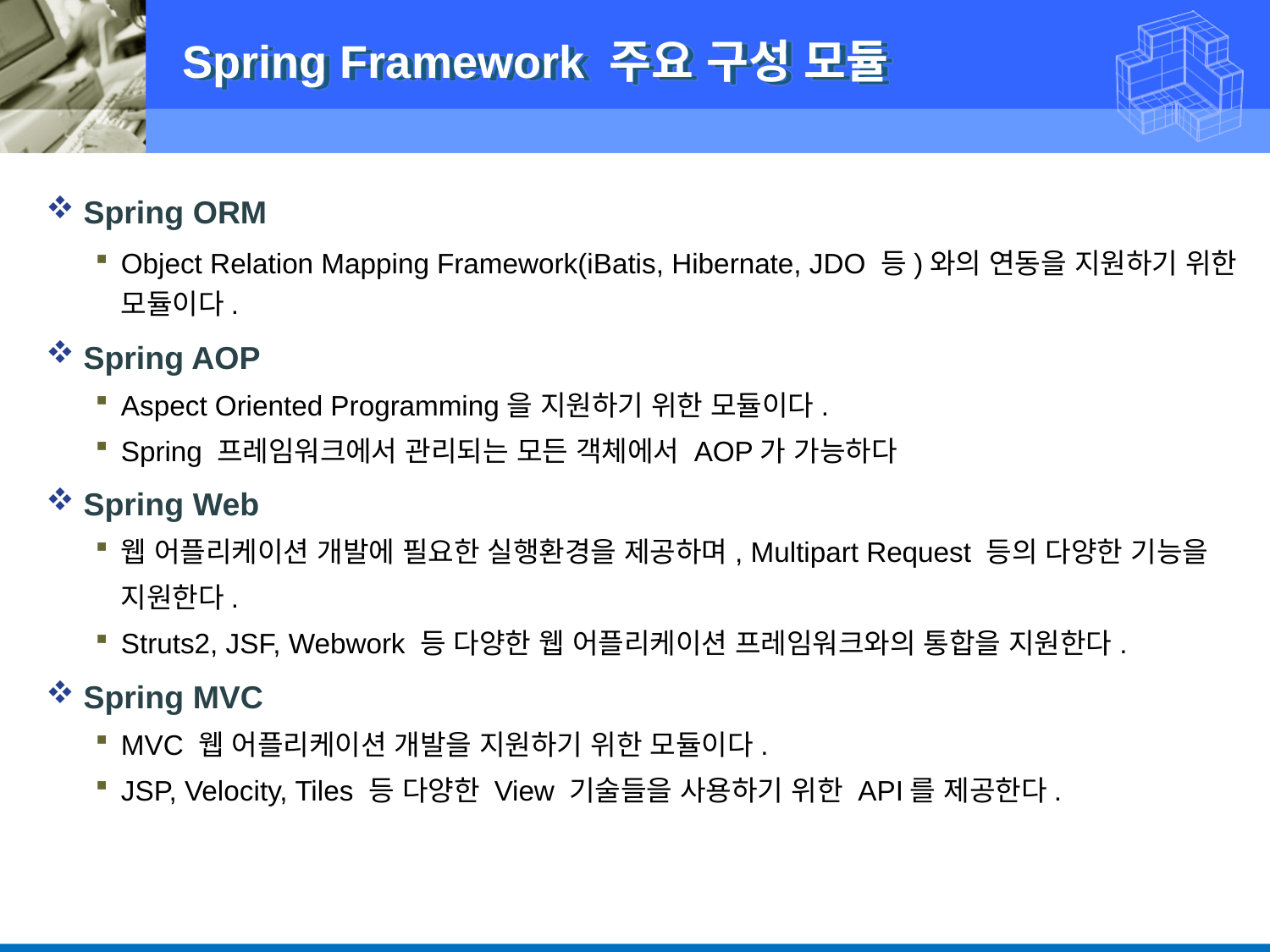

Spring Framework 주요 구성 모듈
Spring ORM
Object Relation Mapping Framework(iBatis, Hibernate, JDO 등)와의 연동을 지원하기 위한 모듈이다.
Spring AOP
Aspect Oriented Programming을 지원하기 위한 모듈이다.
Spring 프레임워크에서 관리되는 모든 객체에서 AOP가 가능하다
Spring Web
웹 어플리케이션 개발에 필요한 실행환경을 제공하며, Multipart Request 등의 다양한 기능을 지원한다.
Struts2, JSF, Webwork 등 다양한 웹 어플리케이션 프레임워크와의 통합을 지원한다.
Spring MVC
MVC 웹 어플리케이션 개발을 지원하기 위한 모듈이다.
JSP, Velocity, Tiles 등 다양한 View 기술들을 사용하기 위한 API를 제공한다.